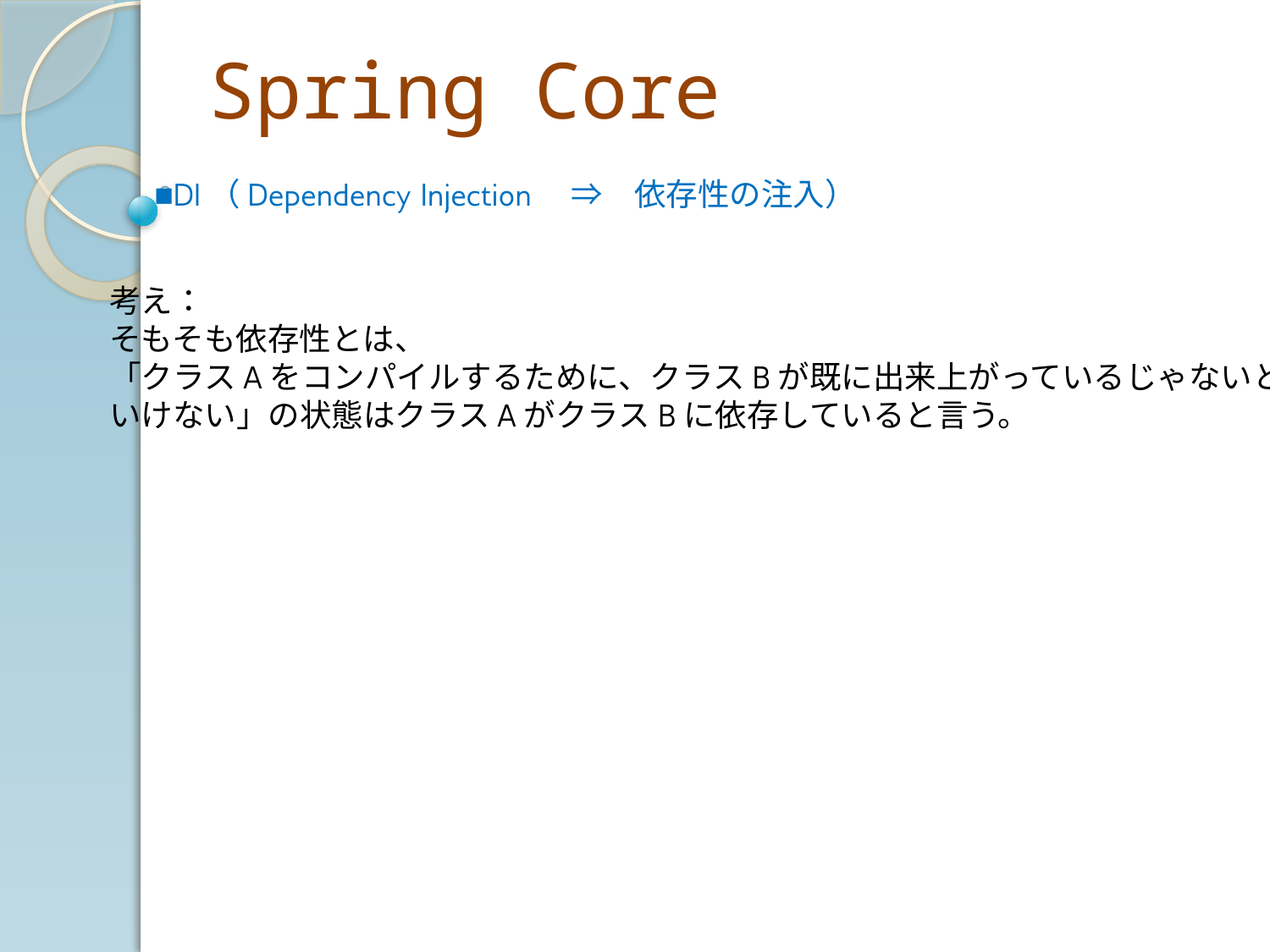

# Spring Core
■DI（Dependency Injection　⇒　依存性の注入）

考え：
そもそも依存性とは、
「クラスAをコンパイルするために、クラスBが既に出来上がっているじゃないと
いけない」の状態はクラスAがクラスBに依存していると言う。